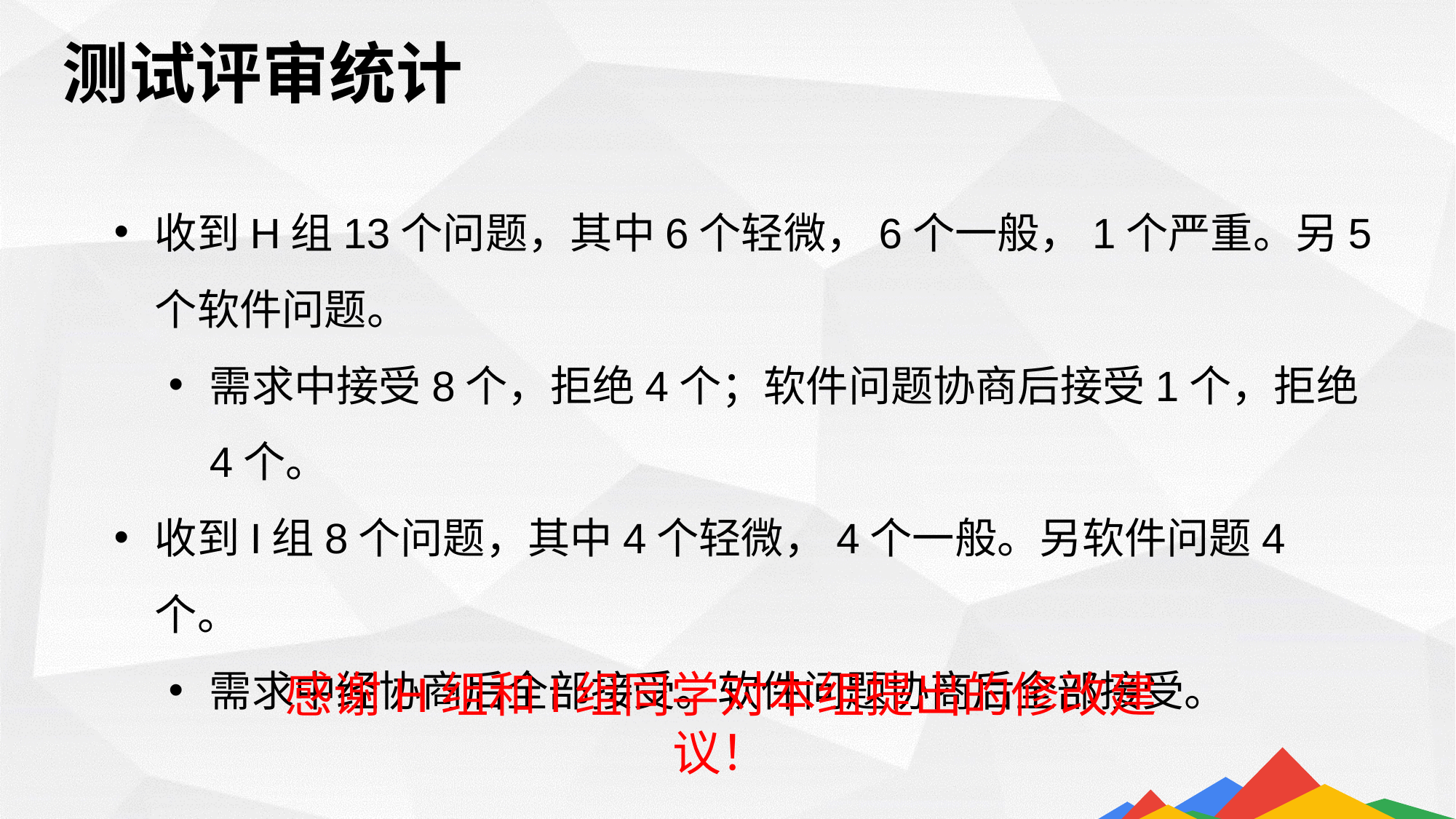

测试评审统计
收到H组13个问题，其中6个轻微，6个一般，1个严重。另5个软件问题。
需求中接受8个，拒绝4个；软件问题协商后接受1个，拒绝4个。
收到I组8个问题，其中4个轻微，4个一般。另软件问题4个。
需求中经协商后全部接受。软件问题协商后全部接受。
感谢H组和I组同学对本组提出的修改建议！